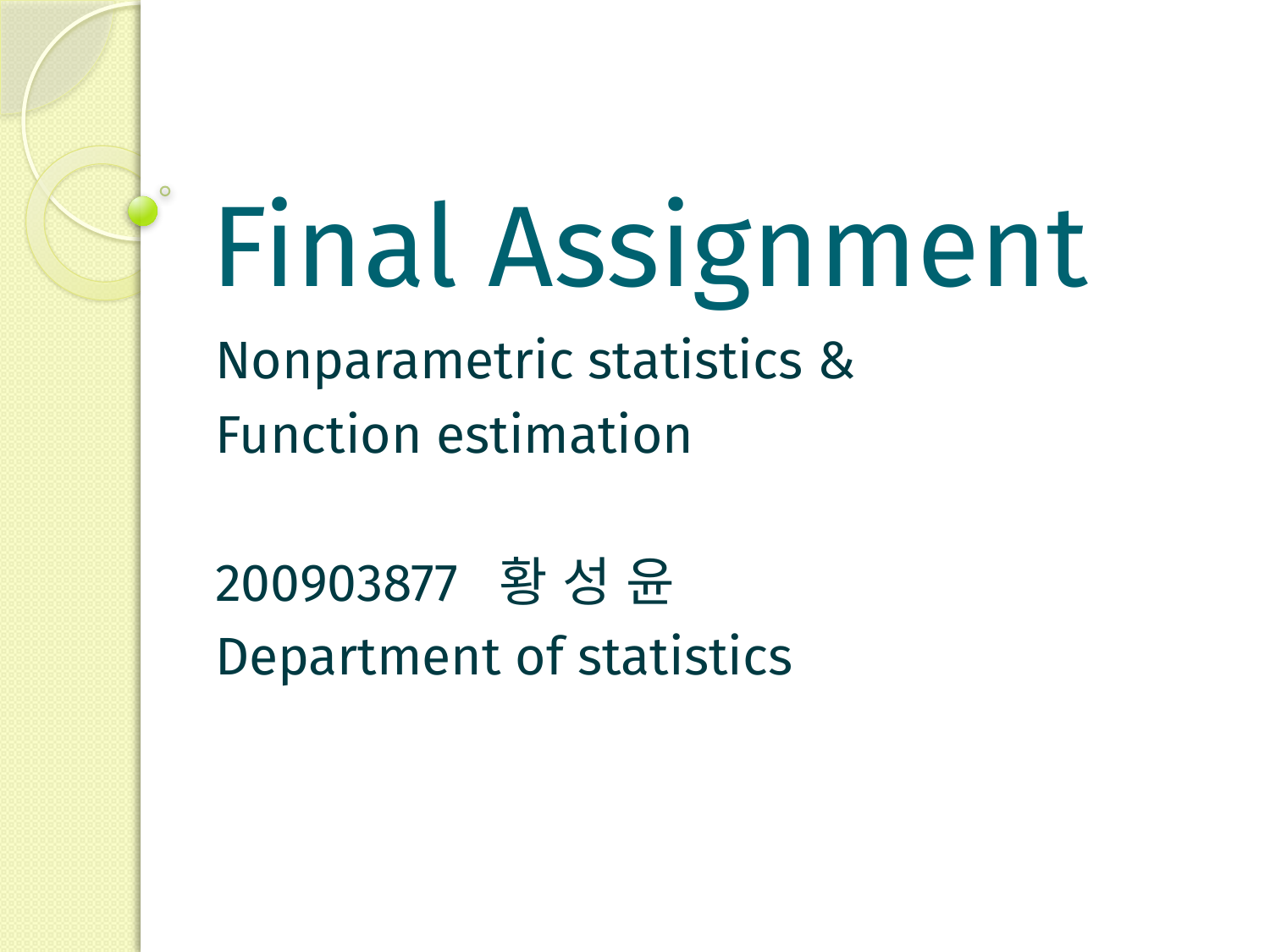

# Final Assignment
Nonparametric statistics &
Function estimation

200903877  황 성 윤
Department of statistics